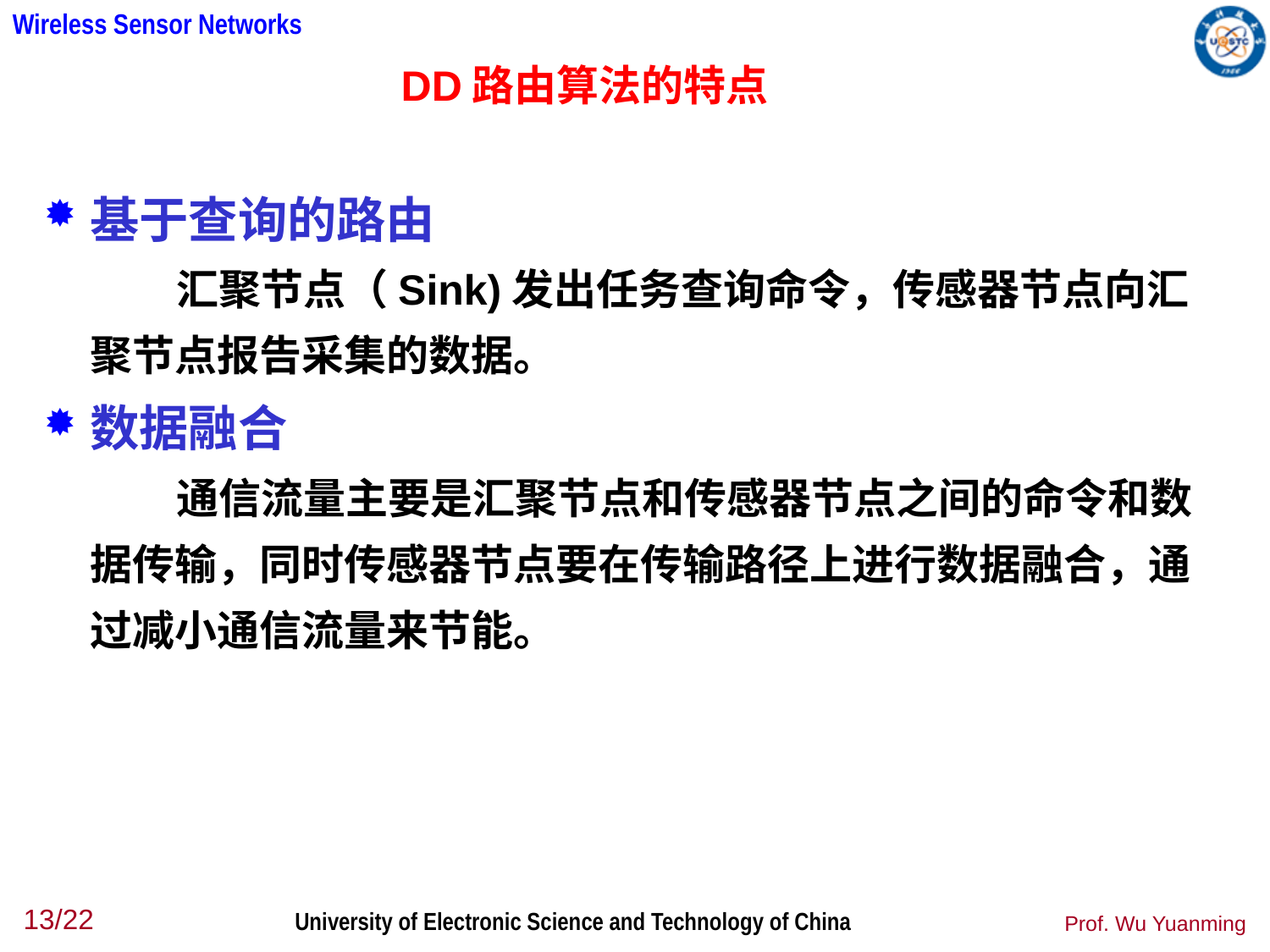

# DD路由算法的特点
基于查询的路由
             汇聚节点（Sink)发出任务查询命令，传感器节点向汇聚节点报告采集的数据。
数据融合
             通信流量主要是汇聚节点和传感器节点之间的命令和数据传输，同时传感器节点要在传输路径上进行数据融合，通过减小通信流量来节能。

13/22
Prof. Wu Yuanming